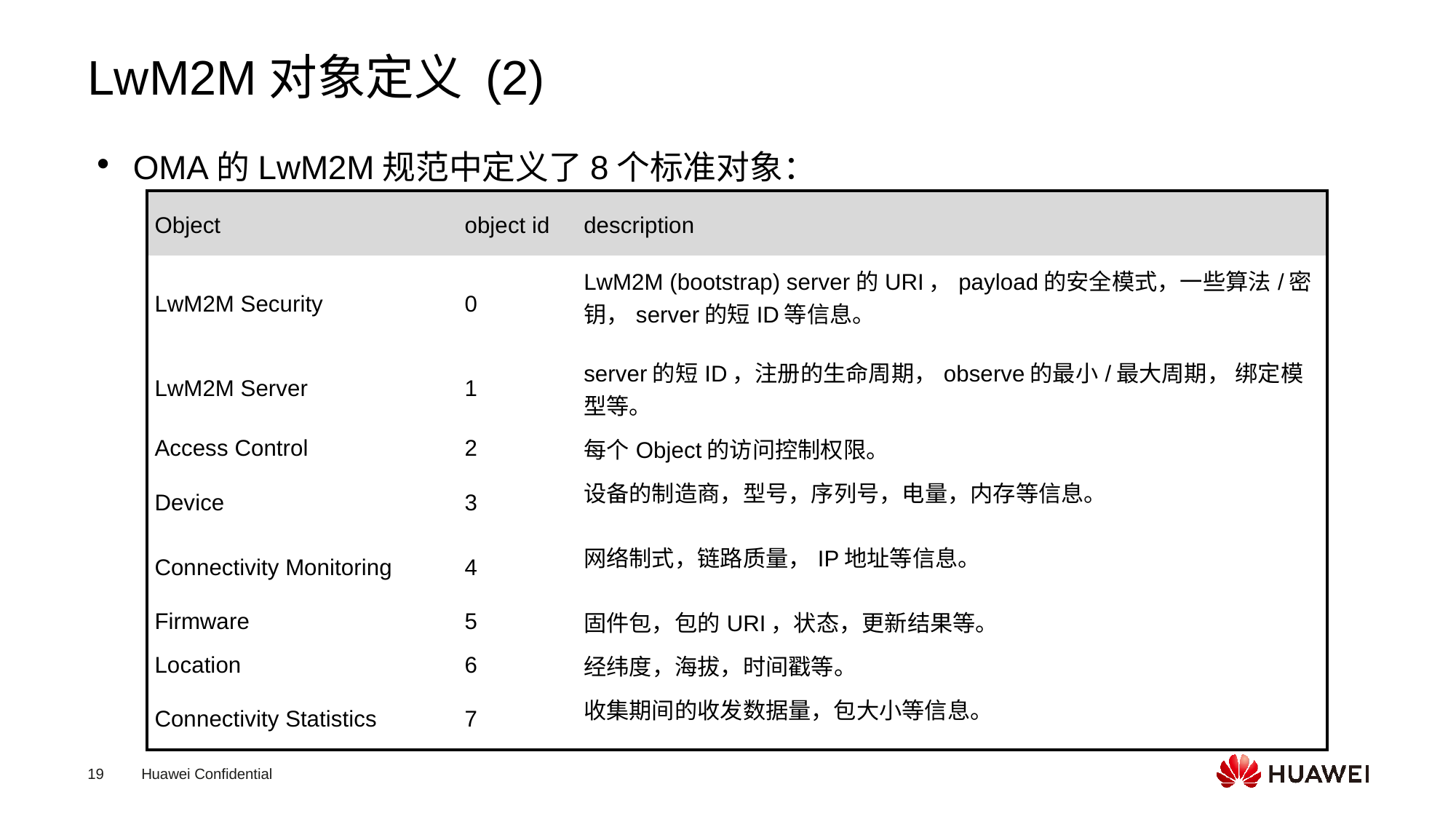

# LwM2M对象定义 (2)
OMA的LwM2M规范中定义了8个标准对象：
| Object | object id | description |
| --- | --- | --- |
| LwM2M Security | 0 | LwM2M (bootstrap) server的URI，payload的安全模式，一些算法/密钥，server的短ID等信息。 |
| LwM2M Server | 1 | server的短ID，注册的生命周期，observe的最小/最大周期， 绑定模型等。 |
| Access Control | 2 | 每个Object的访问控制权限。 |
| Device | 3 | 设备的制造商，型号，序列号，电量，内存等信息。 |
| Connectivity Monitoring | 4 | 网络制式，链路质量，IP地址等信息。 |
| Firmware | 5 | 固件包，包的URI，状态，更新结果等。 |
| Location | 6 | 经纬度，海拔，时间戳等。 |
| Connectivity Statistics | 7 | 收集期间的收发数据量，包大小等信息。 |